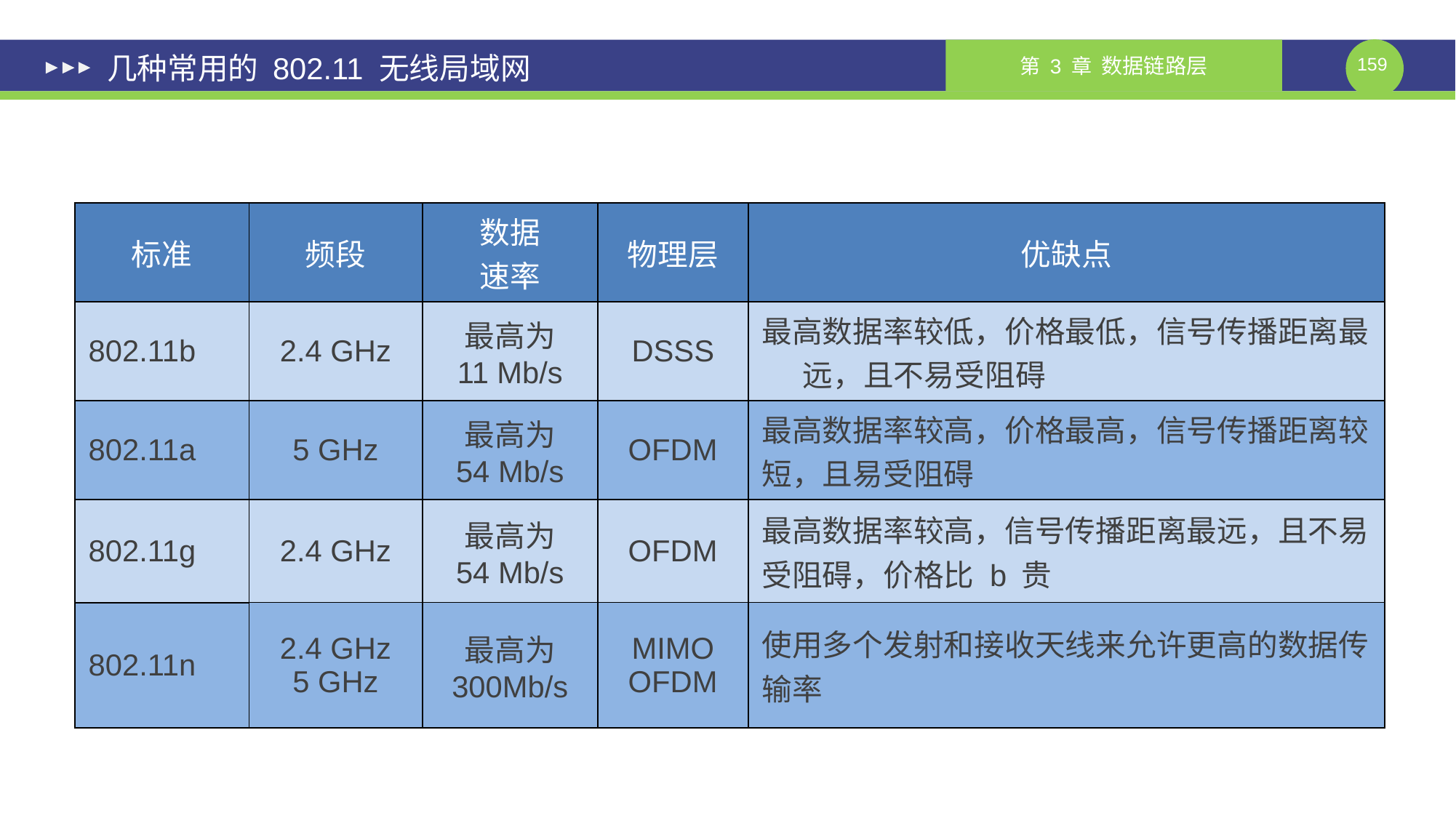

# 几种常用的 802.11 无线局域网
| 标准 | 频段 | 数据 速率 | 物理层 | 优缺点 |
| --- | --- | --- | --- | --- |
| 802.11b | 2.4 GHz | 最高为 11 Mb/s | DSSS | 最高数据率较低，价格最低，信号传播距离最远，且不易受阻碍 |
| 802.11a | 5 GHz | 最高为 54 Mb/s | OFDM | 最高数据率较高，价格最高，信号传播距离较短，且易受阻碍 |
| 802.11g | 2.4 GHz | 最高为 54 Mb/s | OFDM | 最高数据率较高，信号传播距离最远，且不易受阻碍，价格比 b 贵 |
| 802.11n | 2.4 GHz 5 GHz | 最高为 300Mb/s | MIMO OFDM | 使用多个发射和接收天线来允许更高的数据传输率 |
课件制作人：谢钧 谢希仁